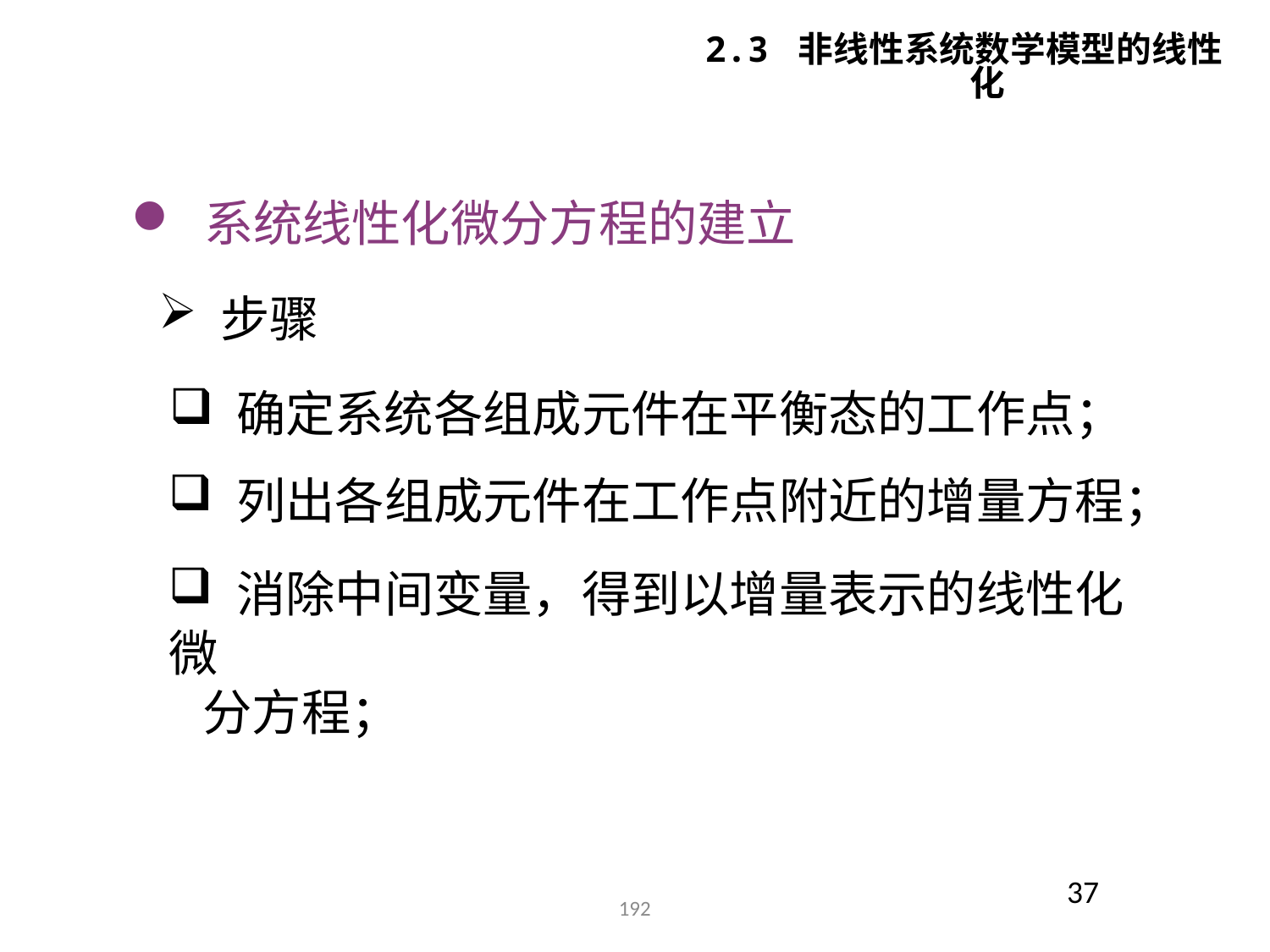

2.3 非线性系统数学模型的线性化
 系统线性化微分方程的建立
 步骤
 确定系统各组成元件在平衡态的工作点；
 列出各组成元件在工作点附近的增量方程；
 消除中间变量，得到以增量表示的线性化微
  分方程；
37
192